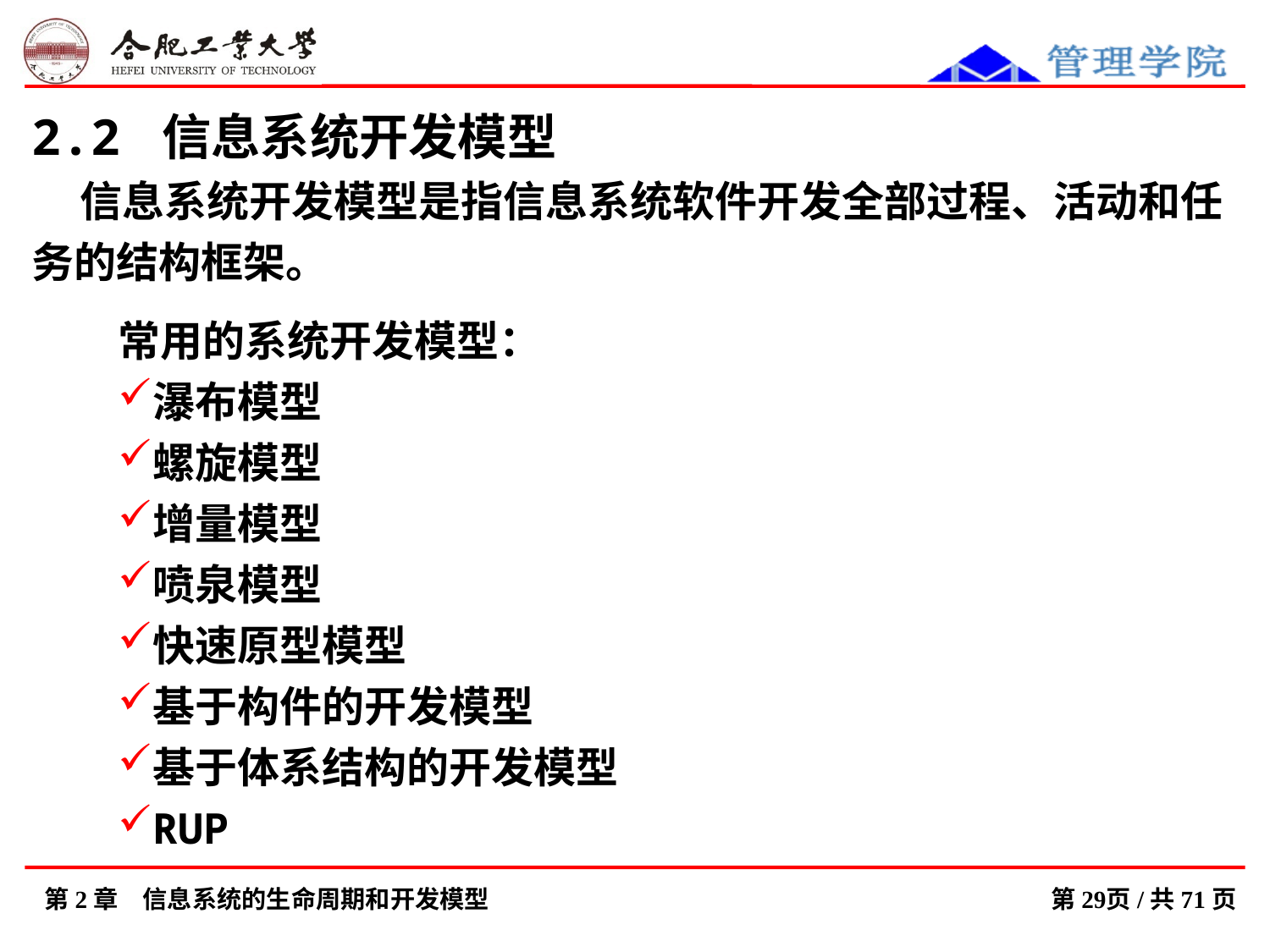

2.2 信息系统开发模型
    信息系统开发模型是指信息系统软件开发全部过程、活动和任务的结构框架。

常用的系统开发模型：
瀑布模型
螺旋模型
增量模型
喷泉模型
快速原型模型
基于构件的开发模型
基于体系结构的开发模型
RUP
第2章　信息系统的生命周期和开发模型